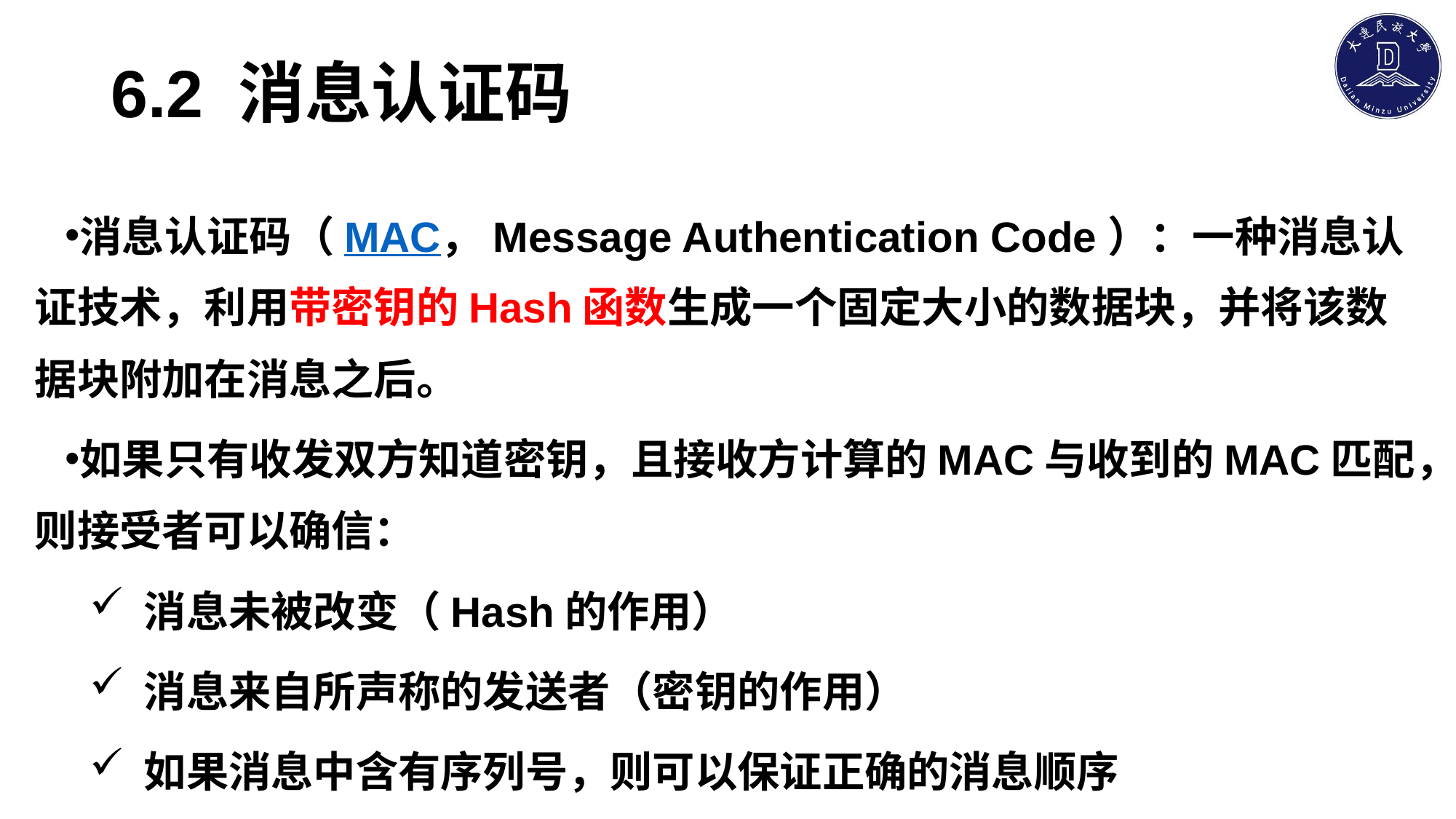

# 6.2 消息认证码
消息认证码（MAC，Message Authentication Code）：一种消息认证技术，利用带密钥的Hash函数生成一个固定大小的数据块，并将该数据块附加在消息之后。
如果只有收发双方知道密钥，且接收方计算的MAC与收到的MAC匹配，则接受者可以确信：
消息未被改变（Hash的作用）
消息来自所声称的发送者（密钥的作用）
如果消息中含有序列号，则可以保证正确的消息顺序